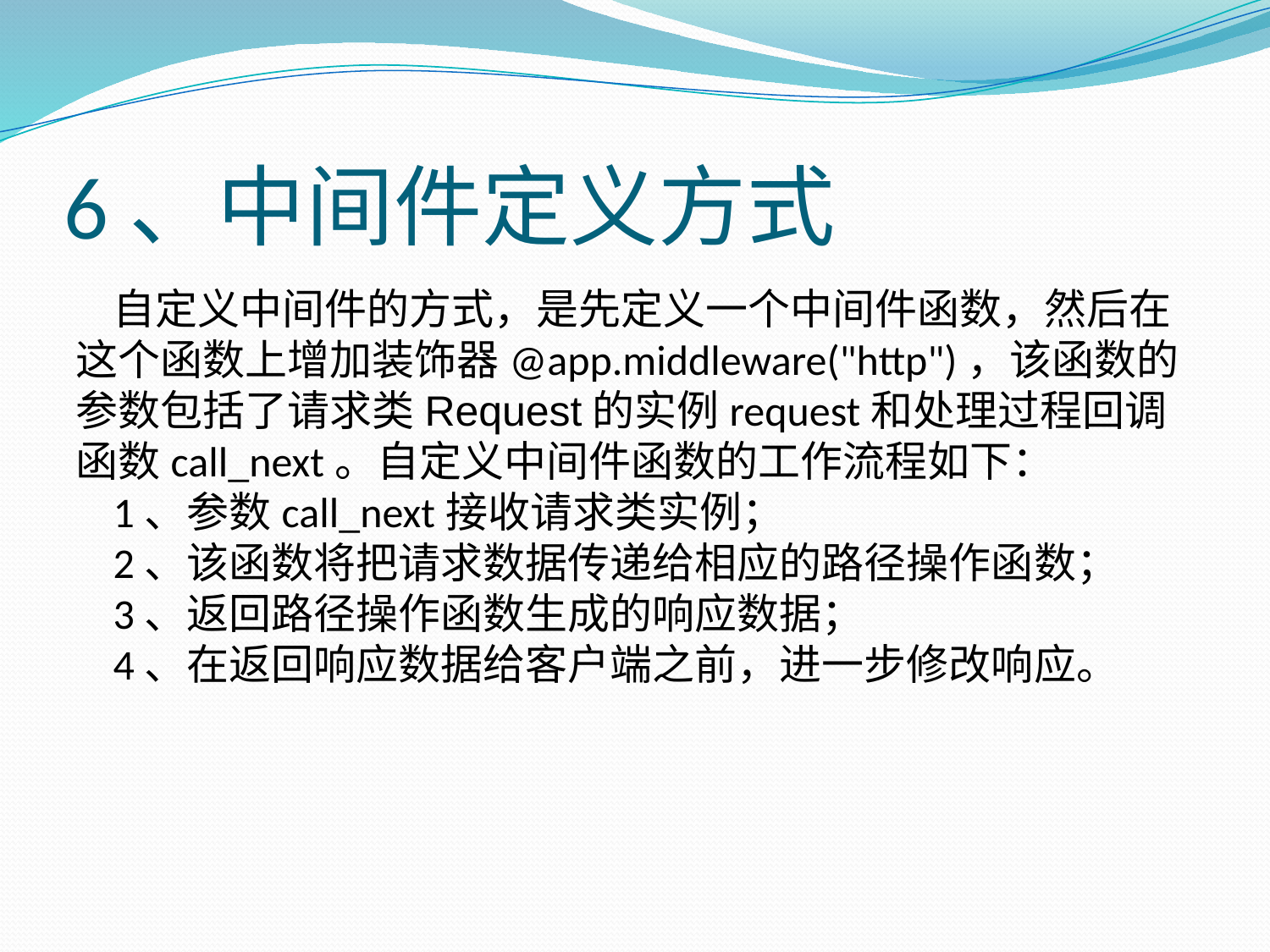

# 6、中间件定义方式
自定义中间件的方式，是先定义一个中间件函数，然后在这个函数上增加装饰器@app.middleware("http")，该函数的参数包括了请求类Request的实例request和处理过程回调函数call_next。自定义中间件函数的工作流程如下：
1、参数call_next接收请求类实例；
2、该函数将把请求数据传递给相应的路径操作函数；
3、返回路径操作函数生成的响应数据；
4、在返回响应数据给客户端之前，进一步修改响应。